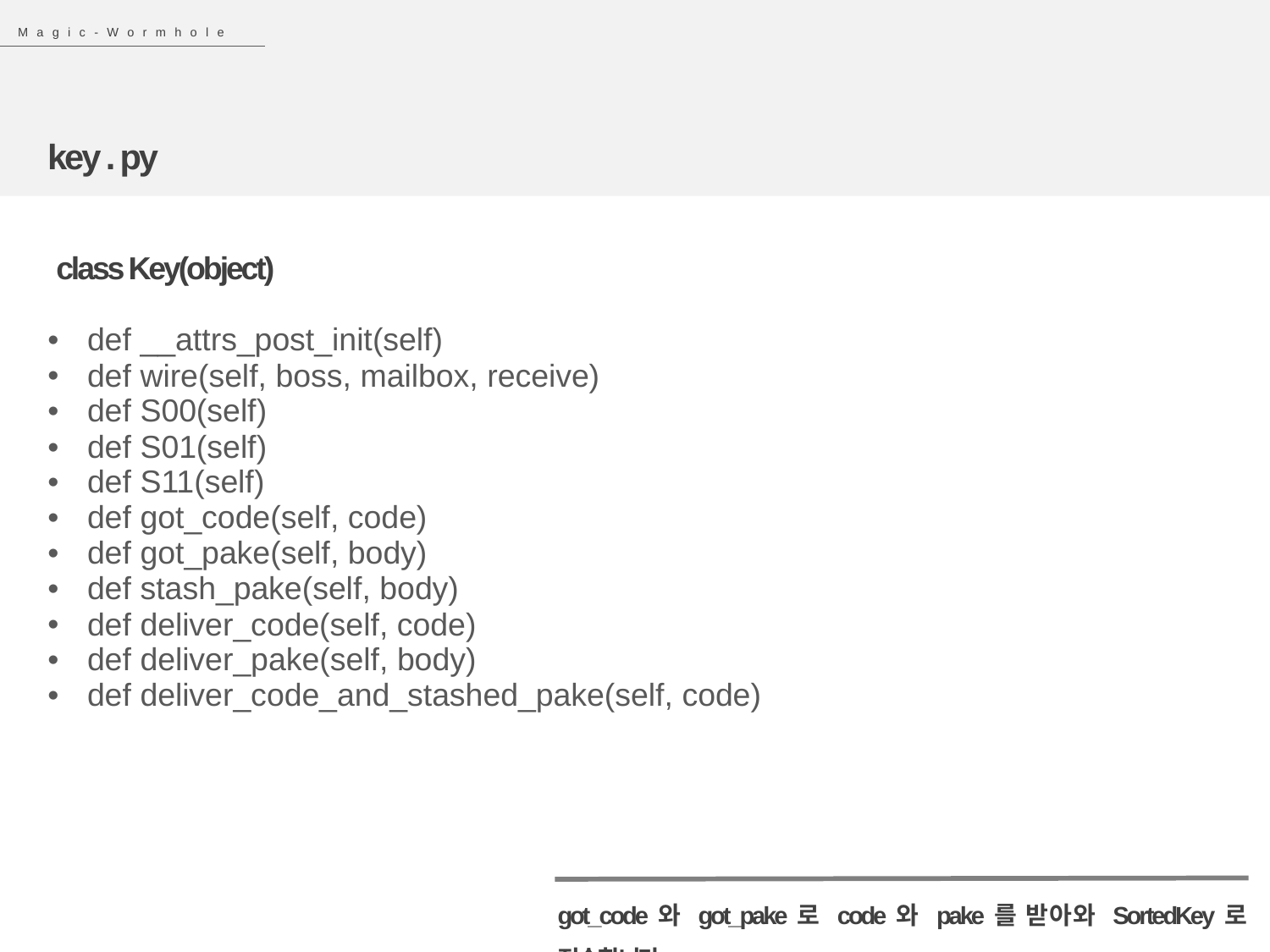

Magic-Wormhole
key . py
 class Key(object)
| def \_\_attrs\_post\_init(self) def wire(self, boss, mailbox, receive) def S00(self) def S01(self) def S11(self) def got\_code(self, code) def got\_pake(self, body) def stash\_pake(self, body) def deliver\_code(self, code) def deliver\_pake(self, body) def deliver\_code\_and\_stashed\_pake(self, code) |
| --- |
got_code와 got_pake로 code와 pake를 받아와 SortedKey로 전송합니다.